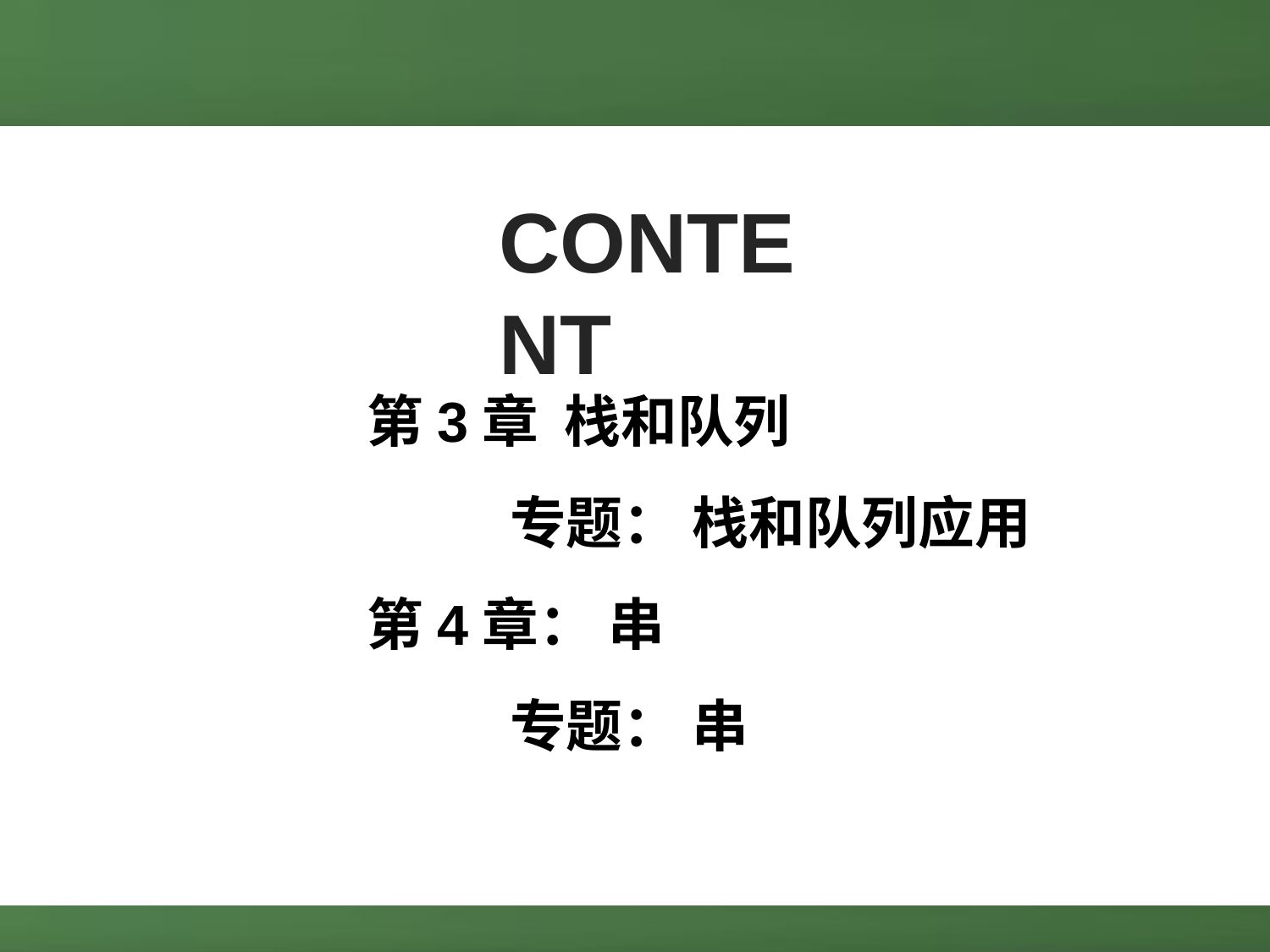

CONTENT
第3章  栈和队列
          专题： 栈和队列应用
第4章： 串
          专题： 串